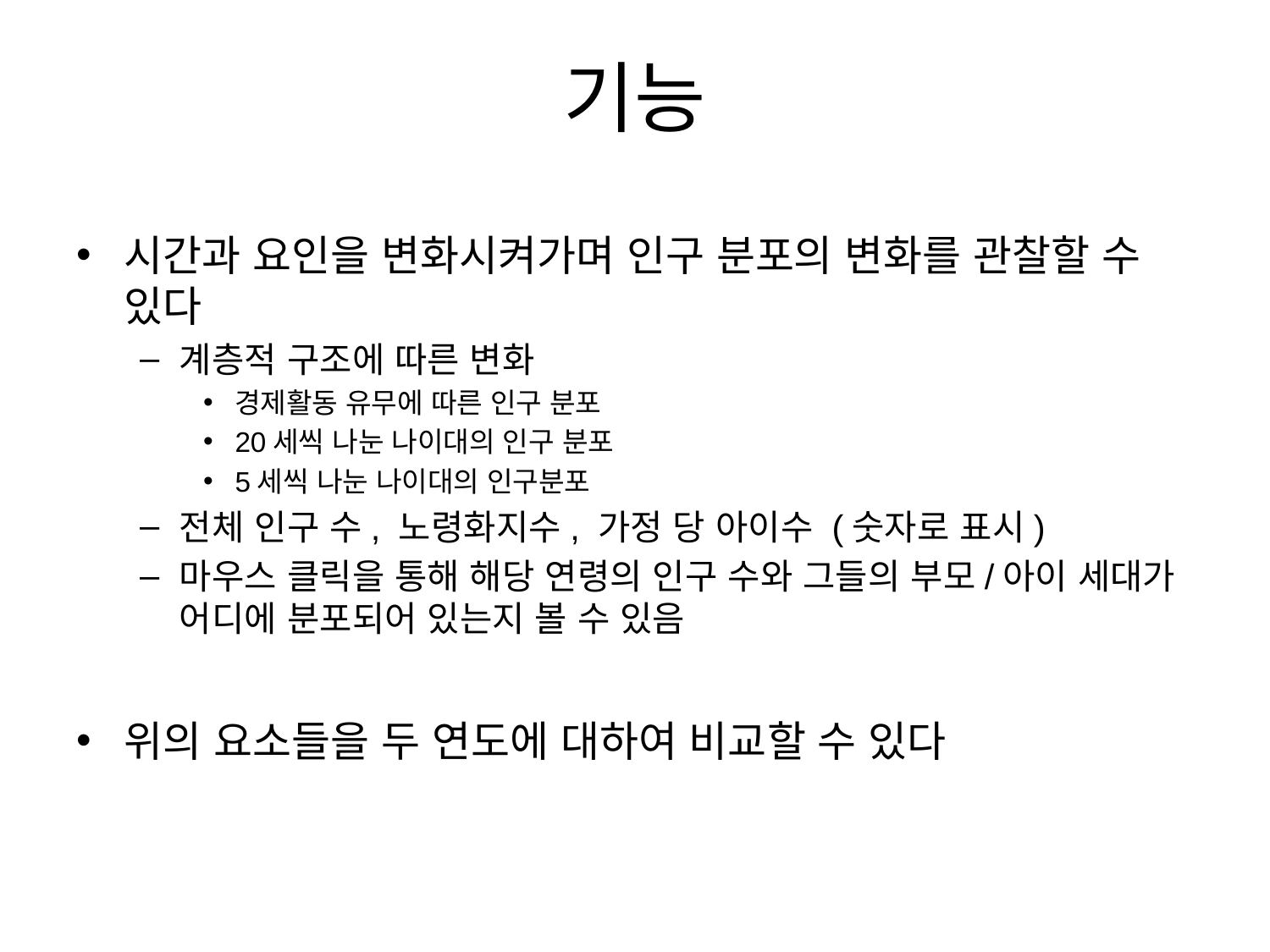

# 기능
시간과 요인을 변화시켜가며 인구 분포의 변화를 관찰할 수 있다
계층적 구조에 따른 변화
경제활동 유무에 따른 인구 분포
20세씩 나눈 나이대의 인구 분포
5세씩 나눈 나이대의 인구분포
전체 인구 수, 노령화지수, 가정 당 아이수 (숫자로 표시)
마우스 클릭을 통해 해당 연령의 인구 수와 그들의 부모/아이 세대가 어디에 분포되어 있는지 볼 수 있음

위의 요소들을 두 연도에 대하여 비교할 수 있다